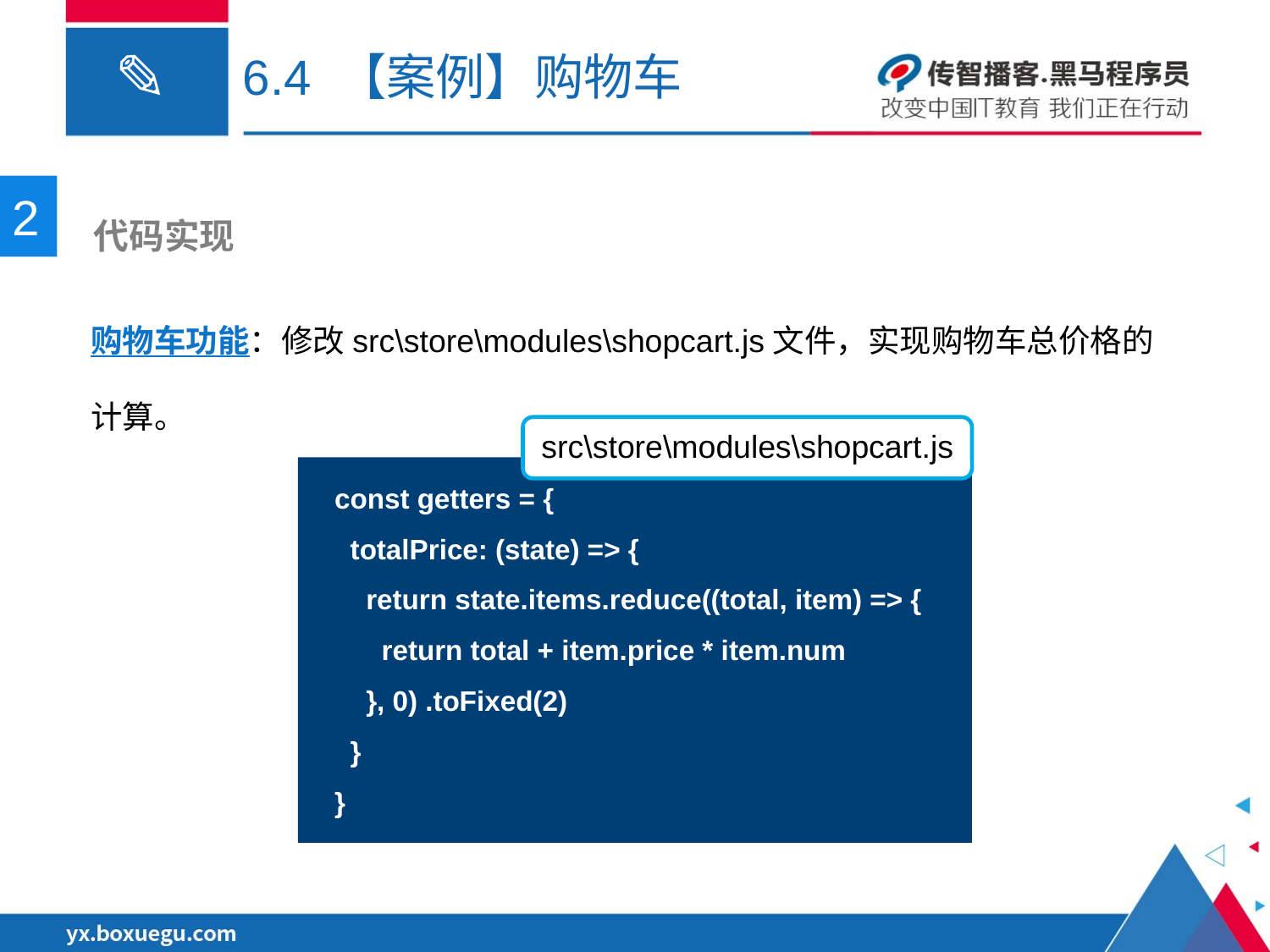

6.4 【案例】购物车

2
  代码实现
购物车功能：修改src\store\modules\shopcart.js文件，实现购物车总价格的计算。
src\store\modules\shopcart.js

const getters = {
  totalPrice: (state) => {
    return state.items.reduce((total, item) => {
      return total + item.price * item.num
    }, 0) .toFixed(2)
  }
}